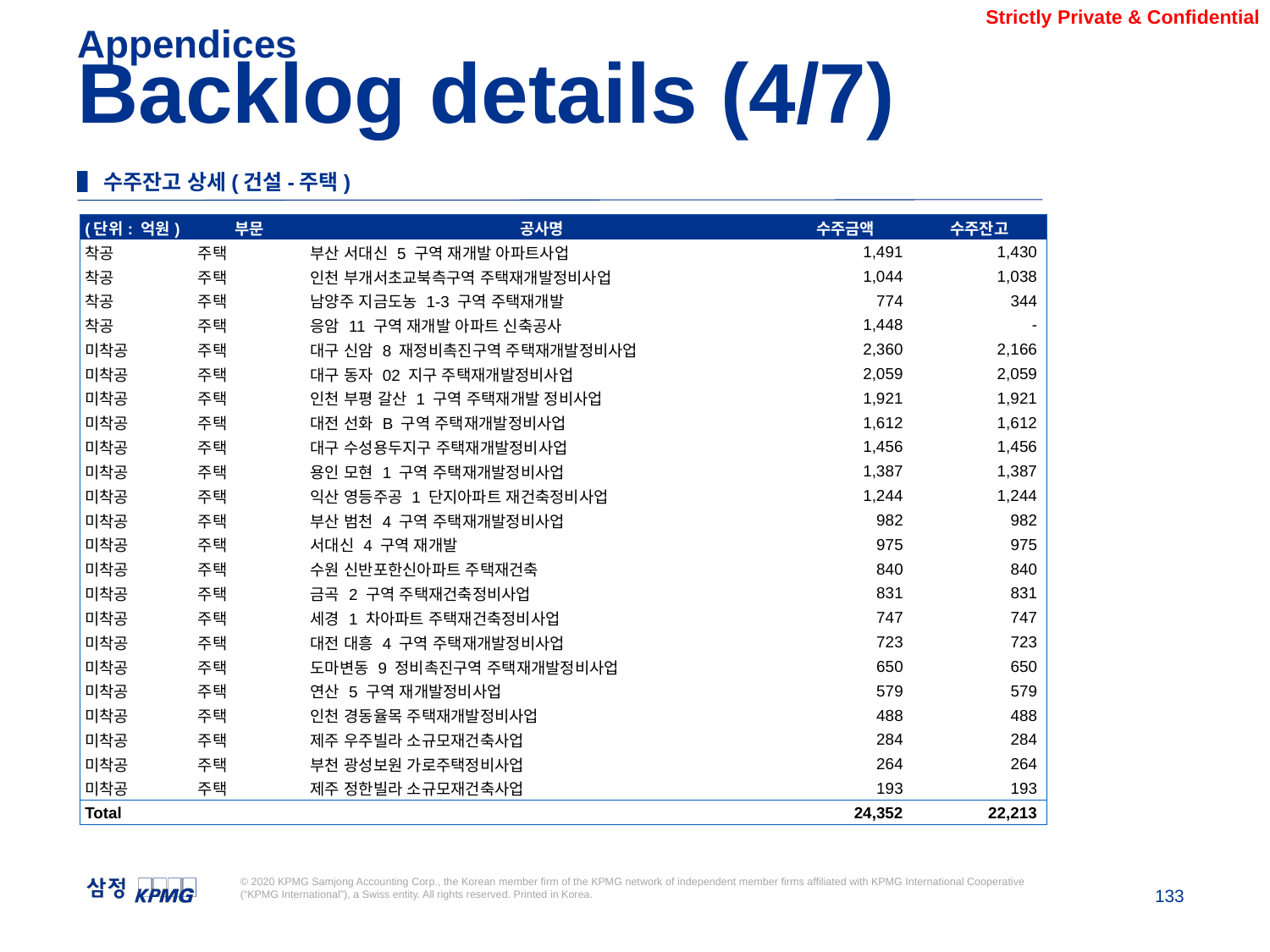

Appendices
Backlog details (4/7)
▌수주잔고 상세(건설-주택)

| (단위: 억원) | 부문 | 공사명 | 수주금액 | 수주잔고 |
| --- | --- | --- | --- | --- |
| 착공 | 주택 | 부산 서대신 5 구역 재개발 아파트사업 | 1,491 | 1,430 |
| 착공 | 주택 | 인천 부개서초교북측구역 주택재개발정비사업 | 1,044 | 1,038 |
| 착공 | 주택 | 남양주 지금도농 1-3 구역 주택재개발 | 774 | 344 |
| 착공 | 주택 | 응암 11 구역 재개발 아파트 신축공사 | 1,448 | - |
| 미착공 | 주택 | 대구 신암 8 재정비촉진구역 주택재개발정비사업 | 2,360 | 2,166 |
| 미착공 | 주택 | 대구 동자 02 지구 주택재개발정비사업 | 2,059 | 2,059 |
| 미착공 | 주택 | 인천 부평 갈산 1 구역 주택재개발 정비사업 | 1,921 | 1,921 |
| 미착공 | 주택 | 대전 선화 B 구역 주택재개발정비사업 | 1,612 | 1,612 |
| 미착공 | 주택 | 대구 수성용두지구 주택재개발정비사업 | 1,456 | 1,456 |
| 미착공 | 주택 | 용인 모현 1 구역 주택재개발정비사업 | 1,387 | 1,387 |
| 미착공 | 주택 | 익산 영등주공 1 단지아파트 재건축정비사업 | 1,244 | 1,244 |
| 미착공 | 주택 | 부산 범천 4 구역 주택재개발정비사업 | 982 | 982 |
| 미착공 | 주택 | 서대신 4 구역 재개발 | 975 | 975 |
| 미착공 | 주택 | 수원 신반포한신아파트 주택재건축 | 840 | 840 |
| 미착공 | 주택 | 금곡 2 구역 주택재건축정비사업 | 831 | 831 |
| 미착공 | 주택 | 세경 1 차아파트 주택재건축정비사업 | 747 | 747 |
| 미착공 | 주택 | 대전 대흥 4 구역 주택재개발정비사업 | 723 | 723 |
| 미착공 | 주택 | 도마변동 9 정비촉진구역 주택재개발정비사업 | 650 | 650 |
| 미착공 | 주택 | 연산 5 구역 재개발정비사업 | 579 | 579 |
| 미착공 | 주택 | 인천 경동율목 주택재개발정비사업 | 488 | 488 |
| 미착공 | 주택 | 제주 우주빌라 소규모재건축사업 | 284 | 284 |
| 미착공 | 주택 | 부천 광성보원 가로주택정비사업 | 264 | 264 |
| 미착공 | 주택 | 제주 정한빌라 소규모재건축사업 | 193 | 193 |
| Total |  |  | 24,352 | 22,213 |